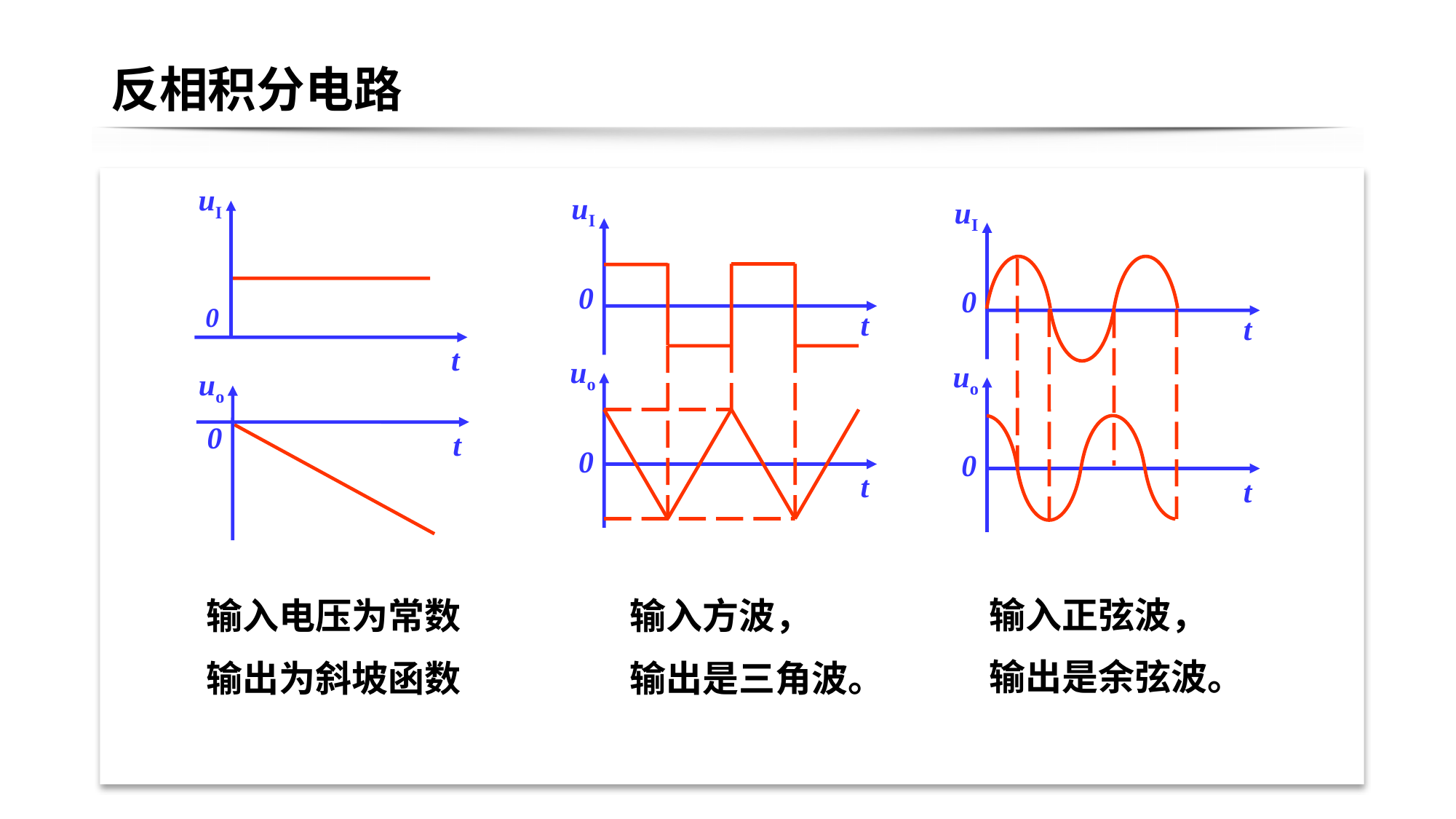

# 反相积分电路
uI

0
t

uI

0
t

uI

0
t

uo

0
t

uo

0
t

uo

0
t

输入正弦波，
输出是余弦波。
输入电压为常数
输出为斜坡函数
输入方波，
输出是三角波。